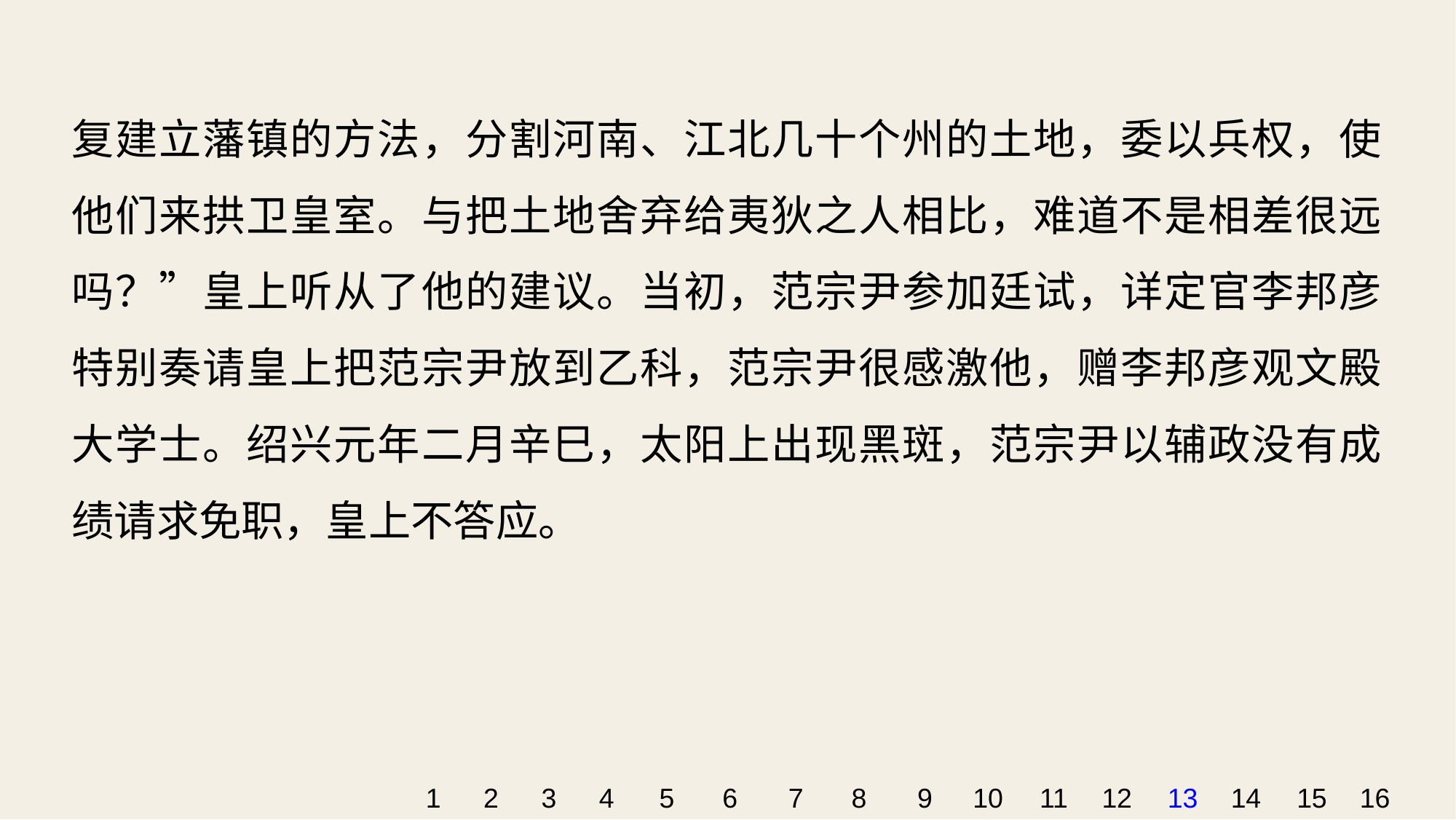

复建立藩镇的方法，分割河南、江北几十个州的土地，委以兵权，使他们来拱卫皇室。与把土地舍弃给夷狄之人相比，难道不是相差很远吗？”皇上听从了他的建议。当初，范宗尹参加廷试，详定官李邦彦特别奏请皇上把范宗尹放到乙科，范宗尹很感激他，赠李邦彦观文殿大学士。绍兴元年二月辛巳，太阳上出现黑斑，范宗尹以辅政没有成绩请求免职，皇上不答应。
1
2
3
4
5
6
7
8
9
10
11
12
13
14
15
16